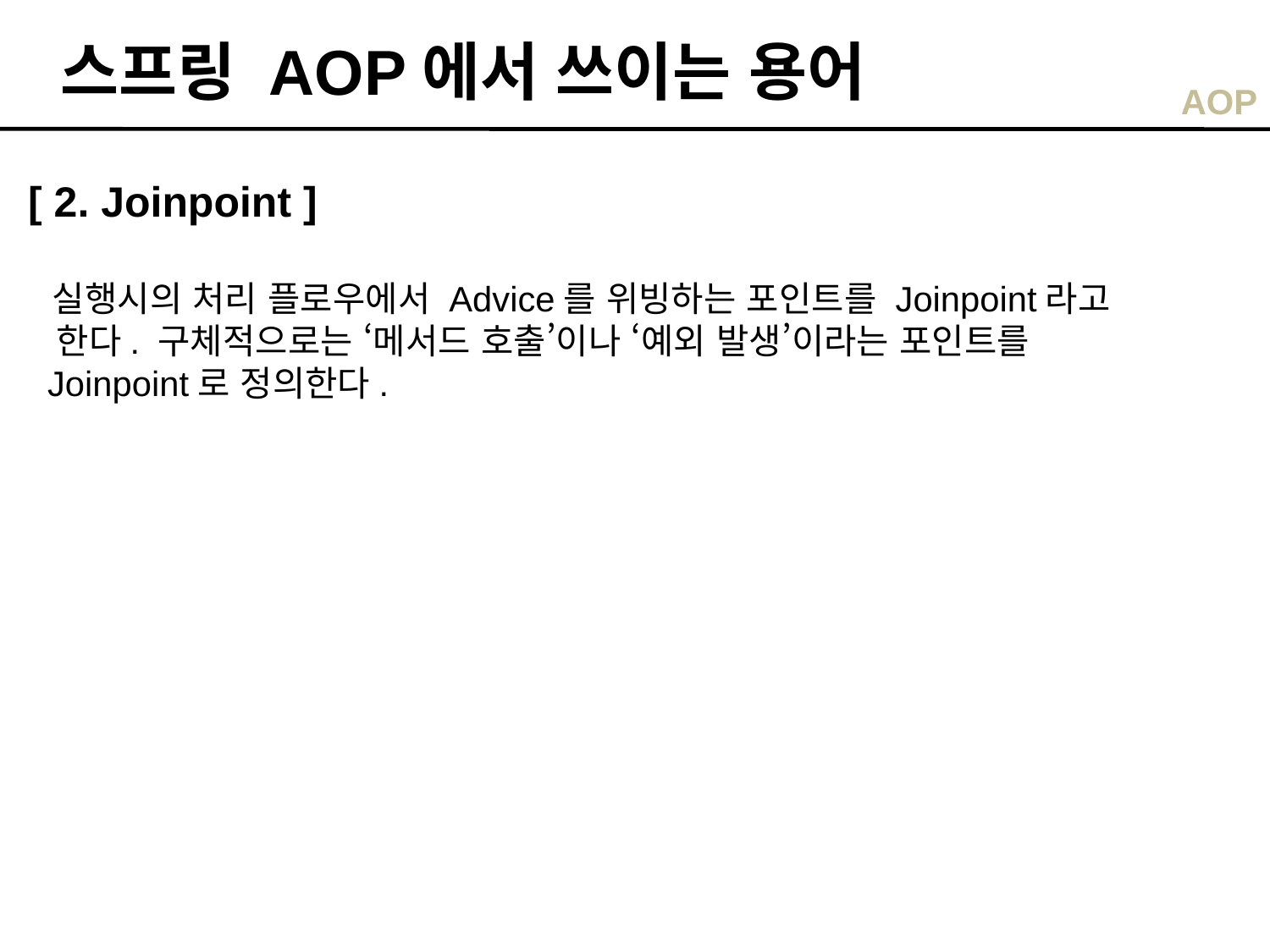

스프링 AOP에서 쓰이는 용어
AOP
[ 2. Joinpoint ]

  실행시의 처리 플로우에서 Advice를 위빙하는 포인트를 Joinpoint라고
  한다. 구체적으로는 ‘메서드 호출’이나 ‘예외 발생’이라는 포인트를
  Joinpoint로 정의한다.